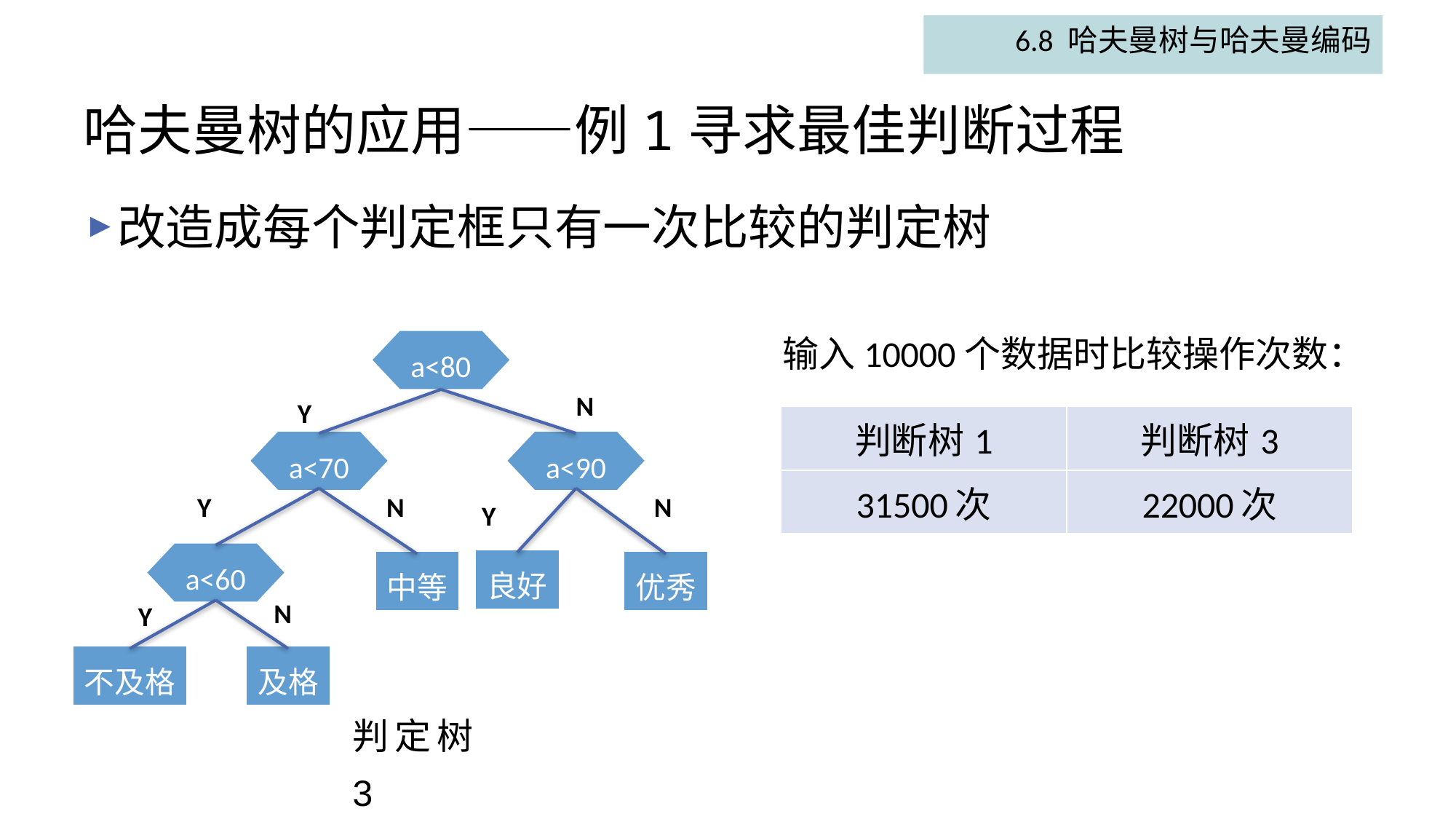

6.8 哈夫曼树与哈夫曼编码
# 哈夫曼树的应用——例1寻求最佳判断过程
改造成每个判定框只有一次比较的判定树
输入10000个数据时比较操作次数：
a<80
N
Y
a<70
a<90
Y
N
N
Y
a<60
良好
优秀
中等
N
Y
不及格
及格
判定树3
| 判断树1 | 判断树3 |
| --- | --- |
| 31500次 | 22000次 |